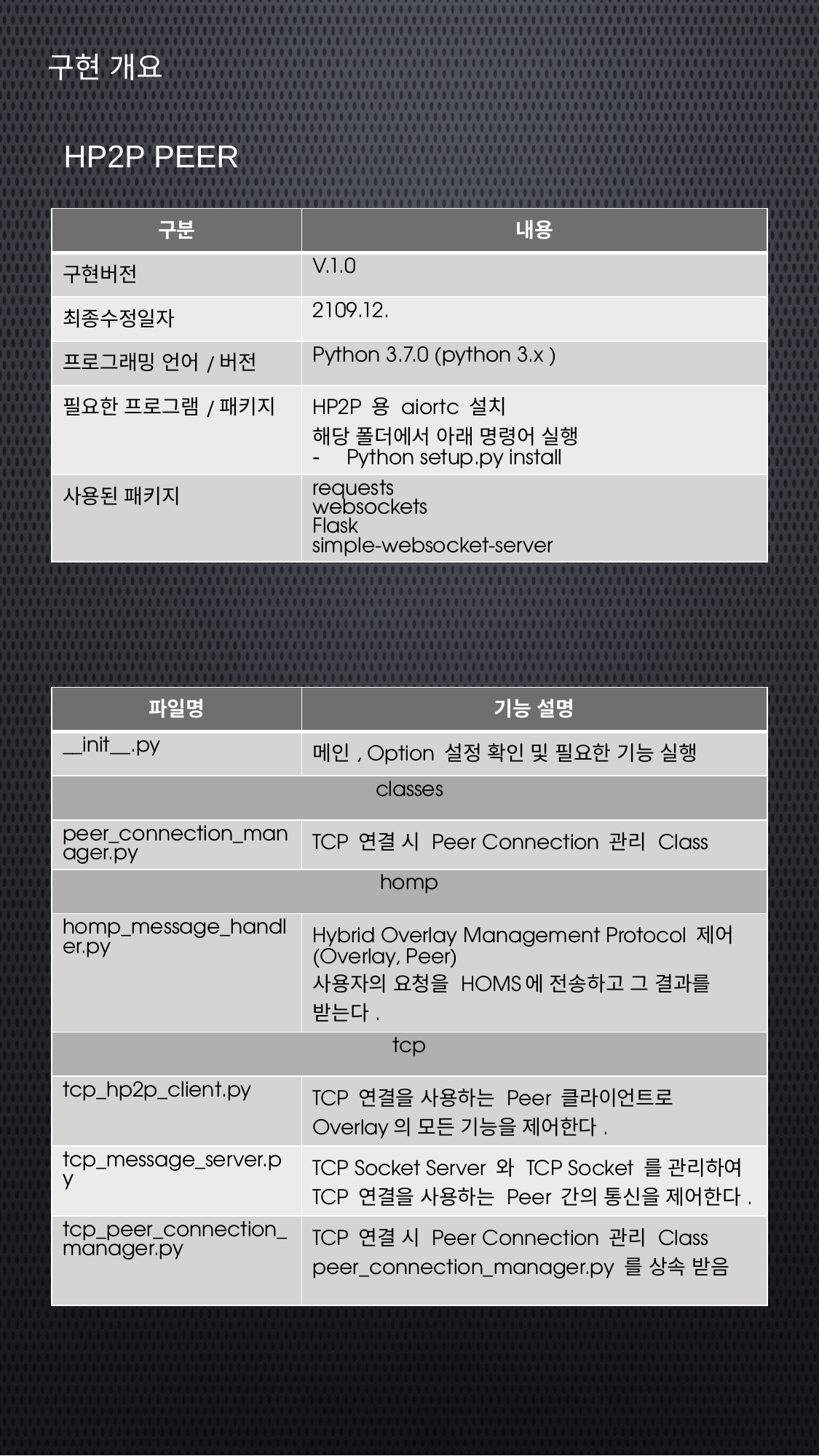

# 구현 개요
HP2p peer
| 구분 | 내용 |
| --- | --- |
| 구현버전 | V.1.0 |
| 최종수정일자 | 2109.12. |
| 프로그래밍 언어/버전 | Python 3.7.0 (python 3.x ) |
| 필요한 프로그램/패키지 | HP2P 용 aiortc 설치 해당 폴더에서 아래 명령어 실행 Python setup.py install |
| 사용된 패키지 | requests websockets Flask simple-websocket-server |

| 파일명 | 기능 설명 |
| --- | --- |
| \_\_init\_\_.py | 메인, Option 설정 확인 및 필요한 기능 실행 |
| classes |  |
| peer\_connection\_manager.py | TCP 연결 시 Peer Connection 관리 Class |
| homp |  |
| homp\_message\_handler.py | Hybrid Overlay Management Protocol 제어 (Overlay, Peer) 사용자의 요청을 HOMS에 전송하고 그 결과를 받는다. |
| tcp |  |
| tcp\_hp2p\_client.py | TCP 연결을 사용하는 Peer 클라이언트로 Overlay의 모든 기능을 제어한다. |
| tcp\_message\_server.py | TCP Socket Server 와 TCP Socket 를 관리하여 TCP 연결을 사용하는 Peer 간의 통신을 제어한다. |
| tcp\_peer\_connection\_manager.py | TCP 연결 시 Peer Connection 관리 Class peer\_connection\_manager.py 를 상속 받음 |